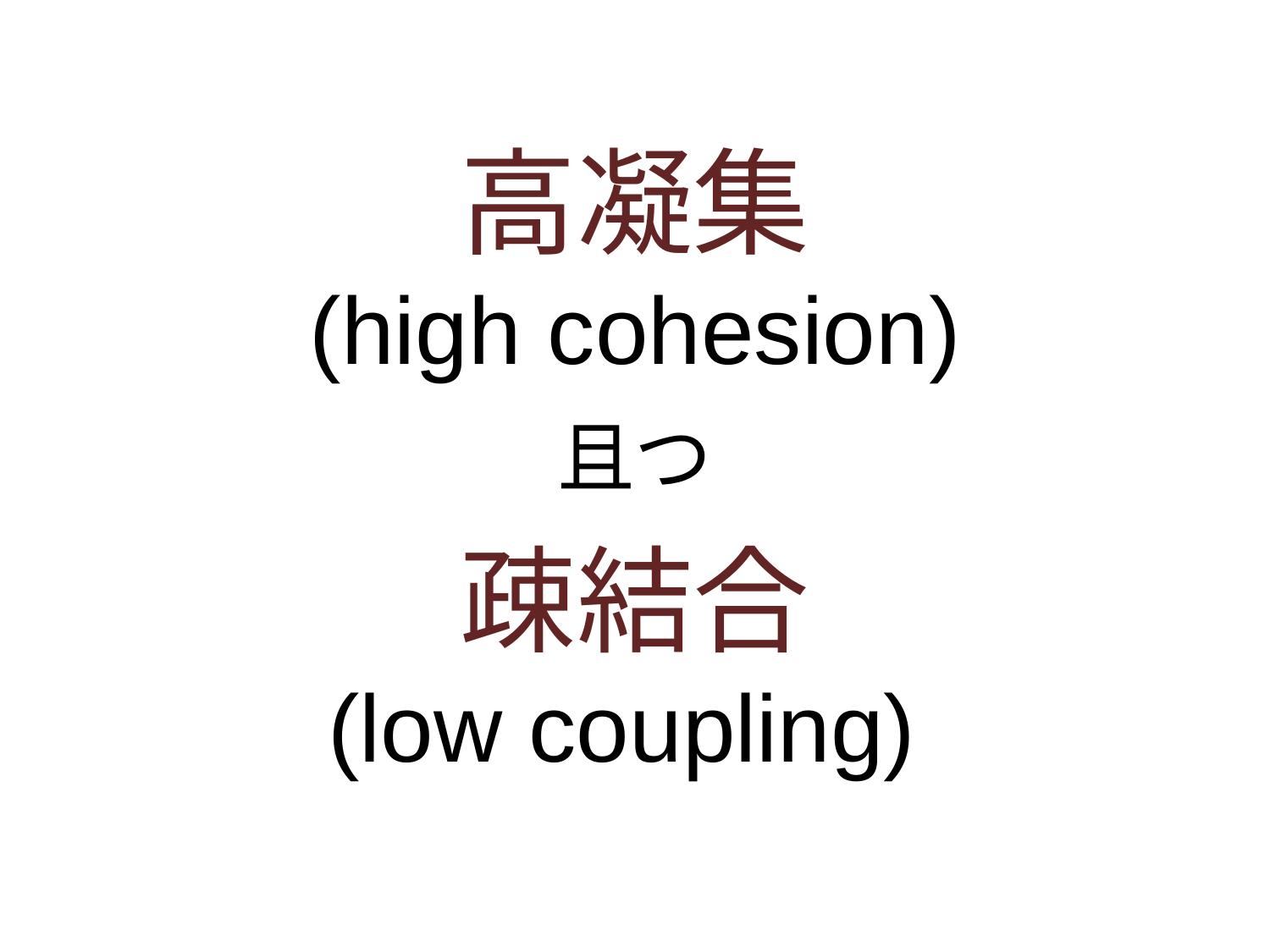

# 高凝集 (high cohesion) 且つ 疎結合 (low coupling)